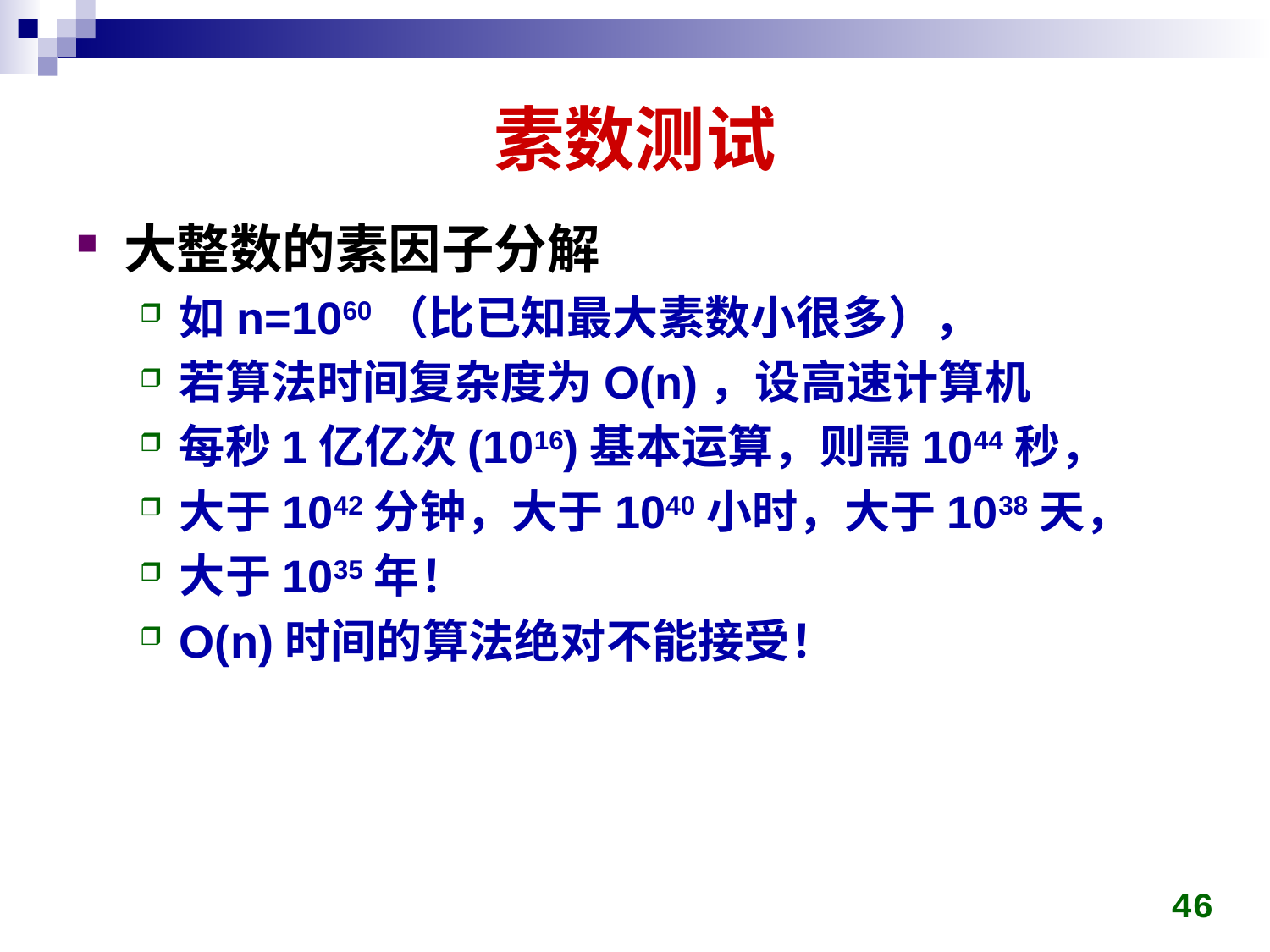

# 素数测试
大整数的素因子分解
如n=1060（比已知最大素数小很多），
若算法时间复杂度为O(n)，设高速计算机
每秒1亿亿次(1016)基本运算，则需1044秒，
大于1042分钟，大于1040小时，大于1038天，
大于1035年！
O(n)时间的算法绝对不能接受！
46